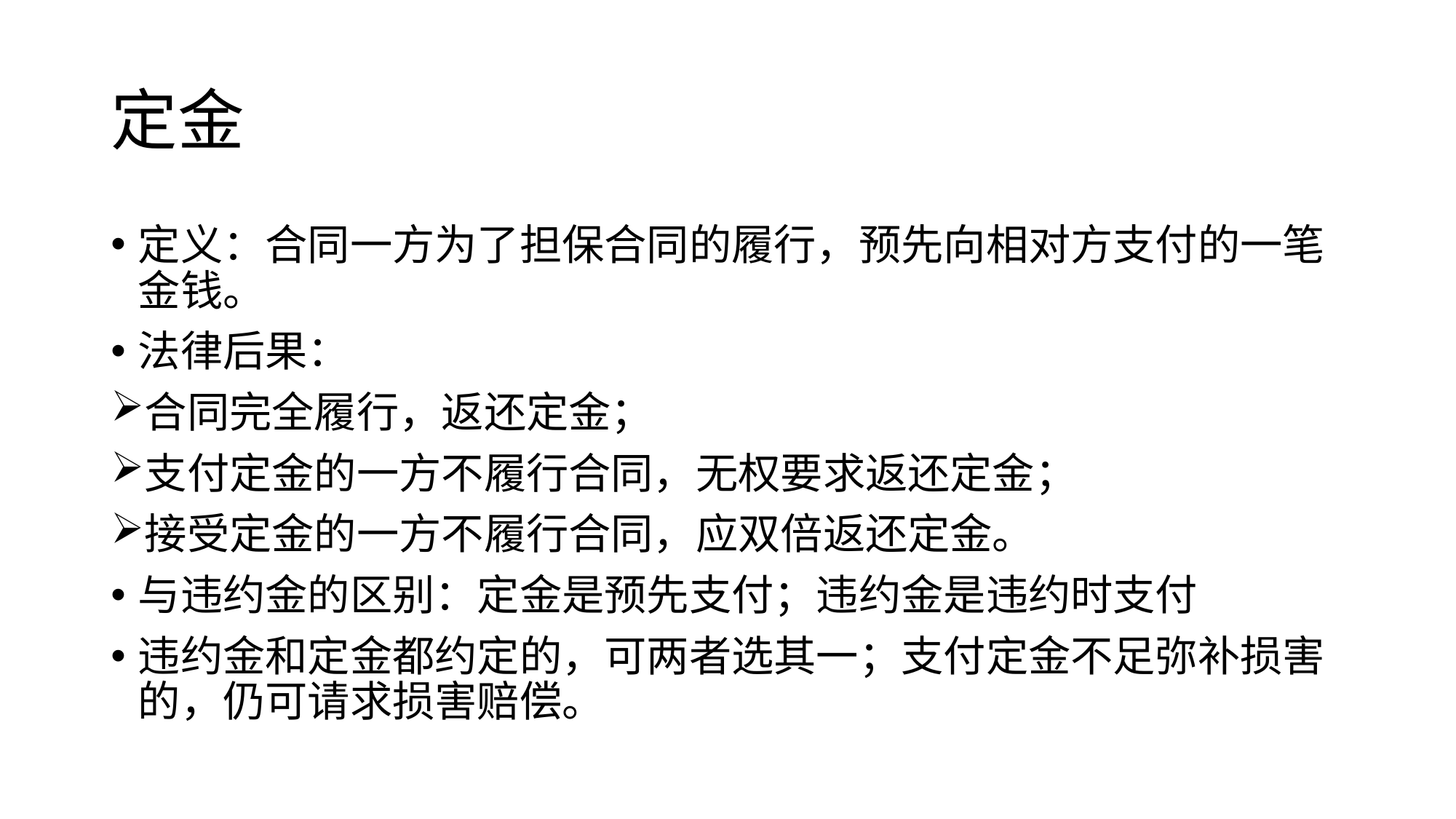

# 定金
定义：合同一方为了担保合同的履行，预先向相对方支付的一笔金钱。
法律后果：
合同完全履行，返还定金；
支付定金的一方不履行合同，无权要求返还定金；
接受定金的一方不履行合同，应双倍返还定金。
与违约金的区别：定金是预先支付；违约金是违约时支付
违约金和定金都约定的，可两者选其一；支付定金不足弥补损害的，仍可请求损害赔偿。